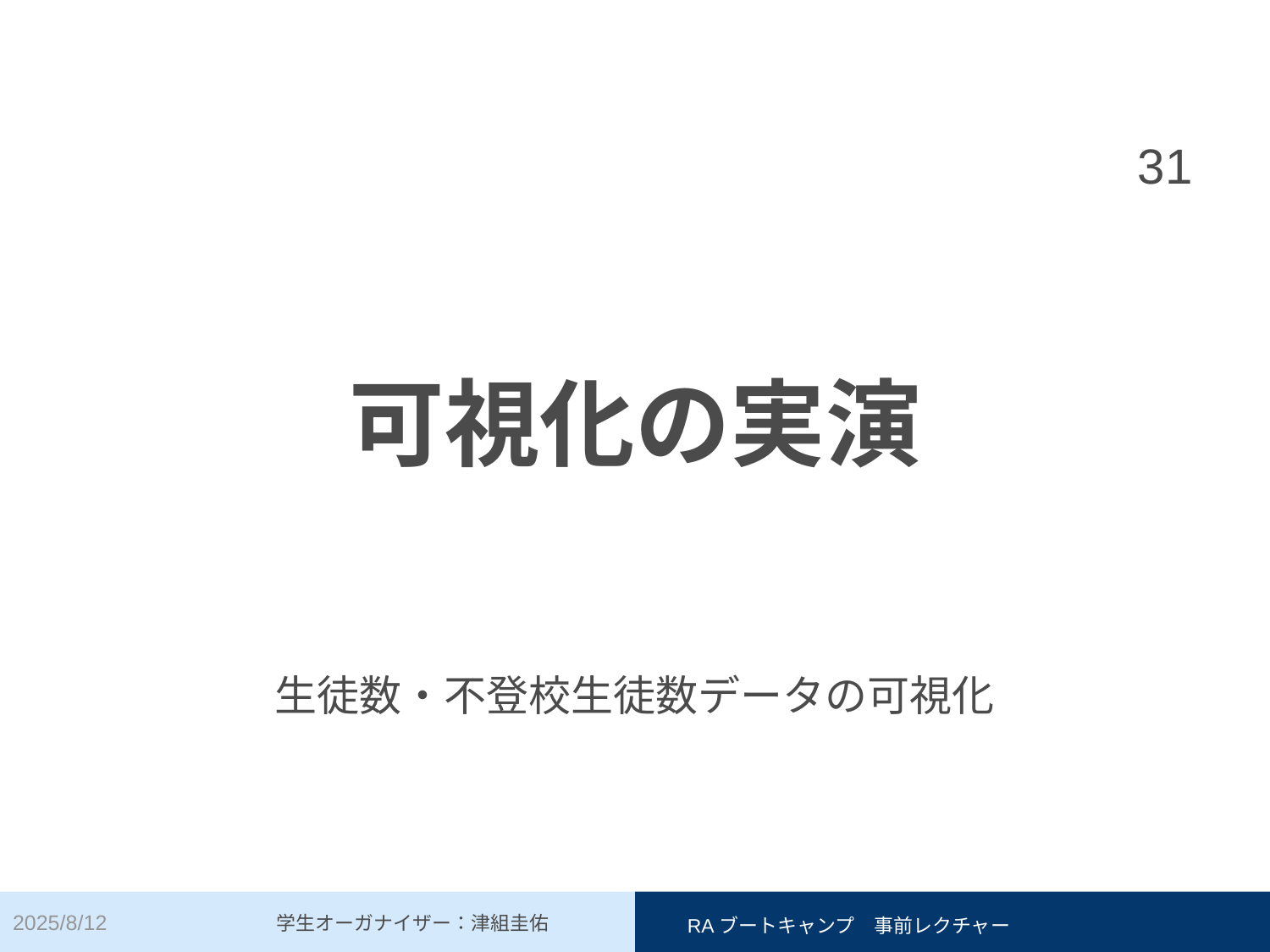

31
# 可視化の実演
生徒数・不登校生徒数データの可視化
2025/8/12
　RAブートキャンプ　事前レクチャー